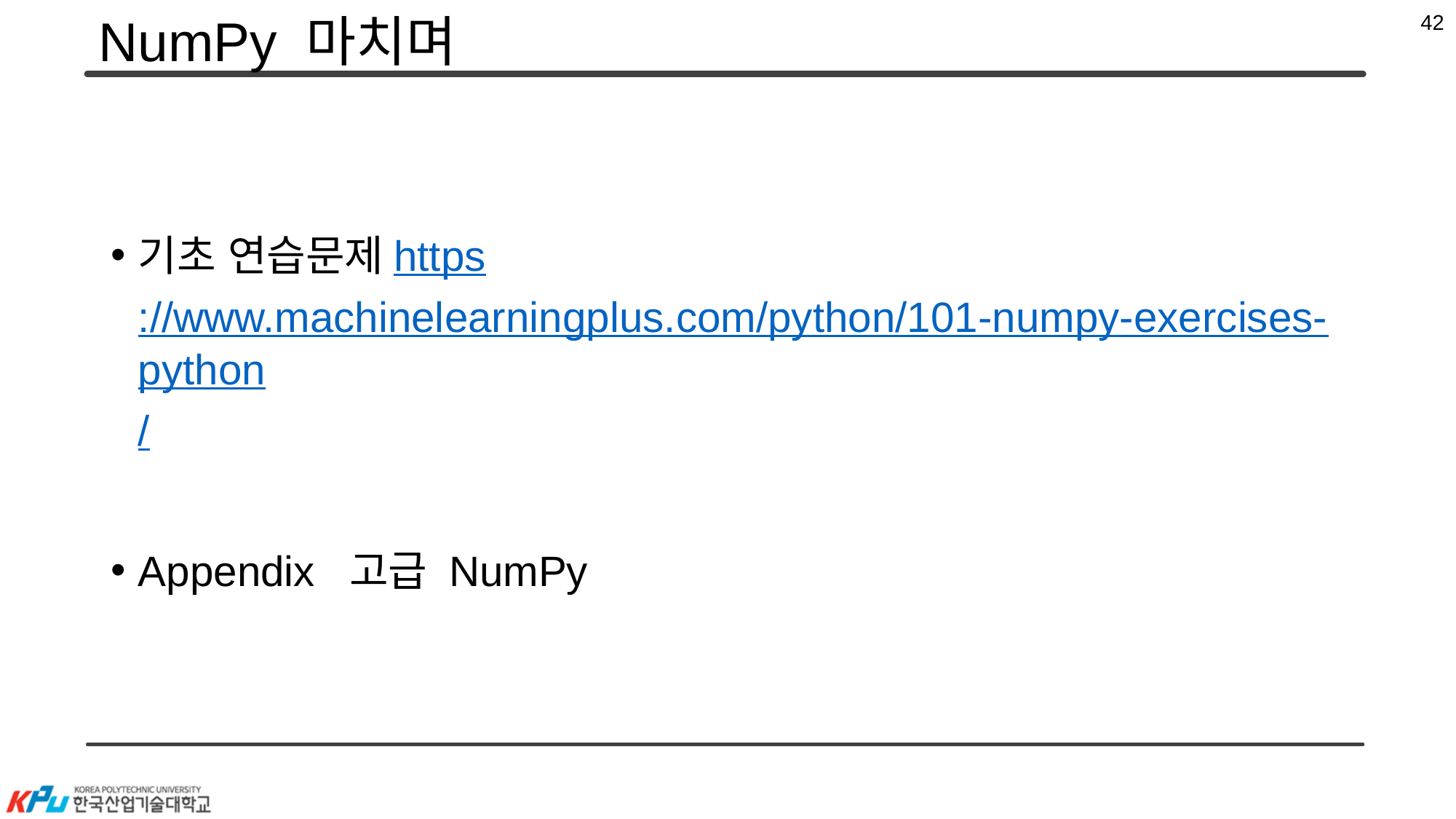

42
# NumPy 마치며
기초 연습문제https://www.machinelearningplus.com/python/101-numpy-exercises-python/

Appendix  고급 NumPy